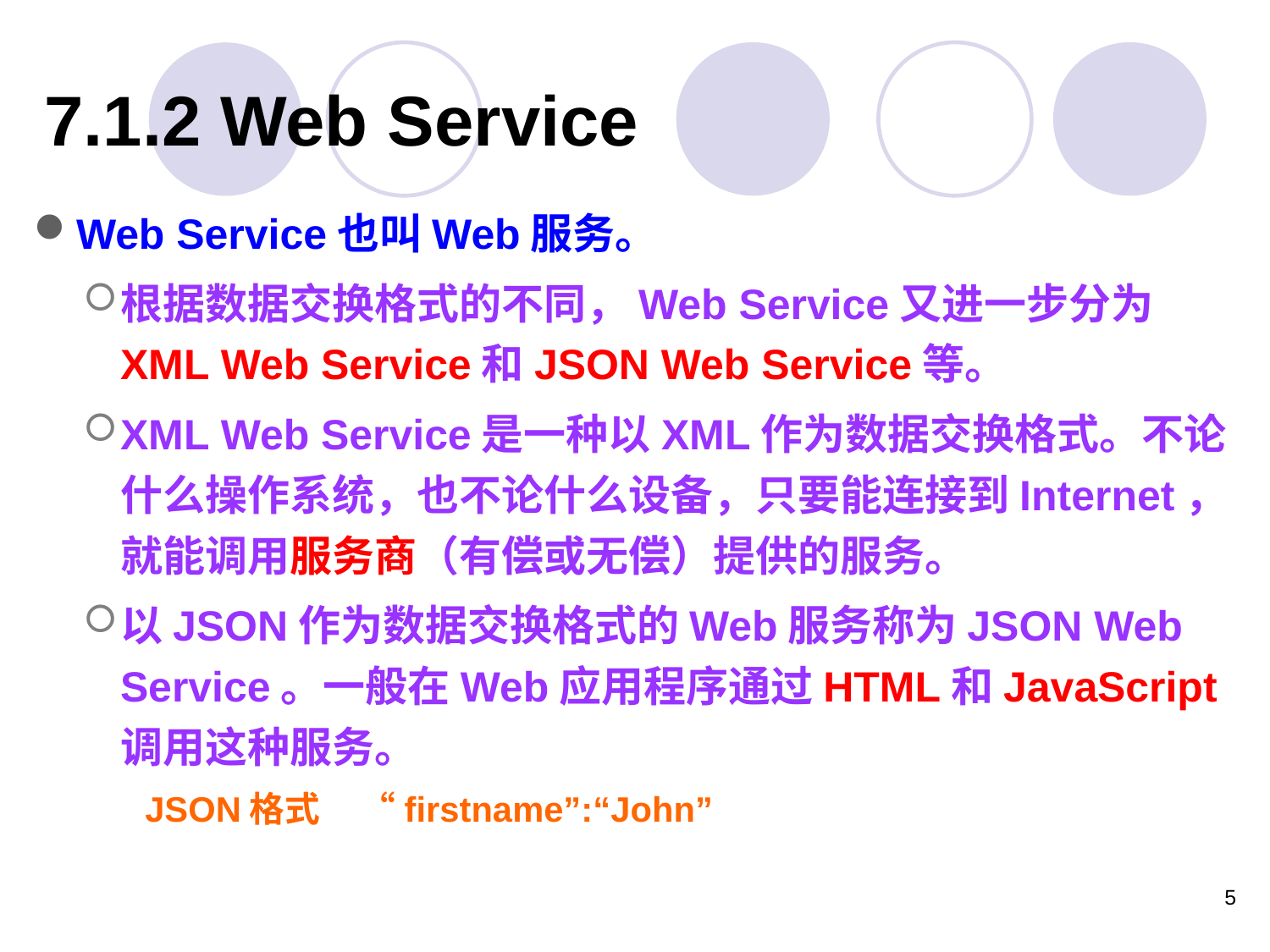

# 7.1.2 Web Service
Web Service也叫Web服务。
根据数据交换格式的不同，Web Service又进一步分为XML Web Service和JSON Web Service等。
XML Web Service是一种以XML作为数据交换格式。不论什么操作系统，也不论什么设备，只要能连接到Internet，就能调用服务商（有偿或无偿）提供的服务。
以JSON作为数据交换格式的Web服务称为JSON Web Service。一般在Web应用程序通过HTML和JavaScript调用这种服务。
JSON格式     “firstname”:“John”
5